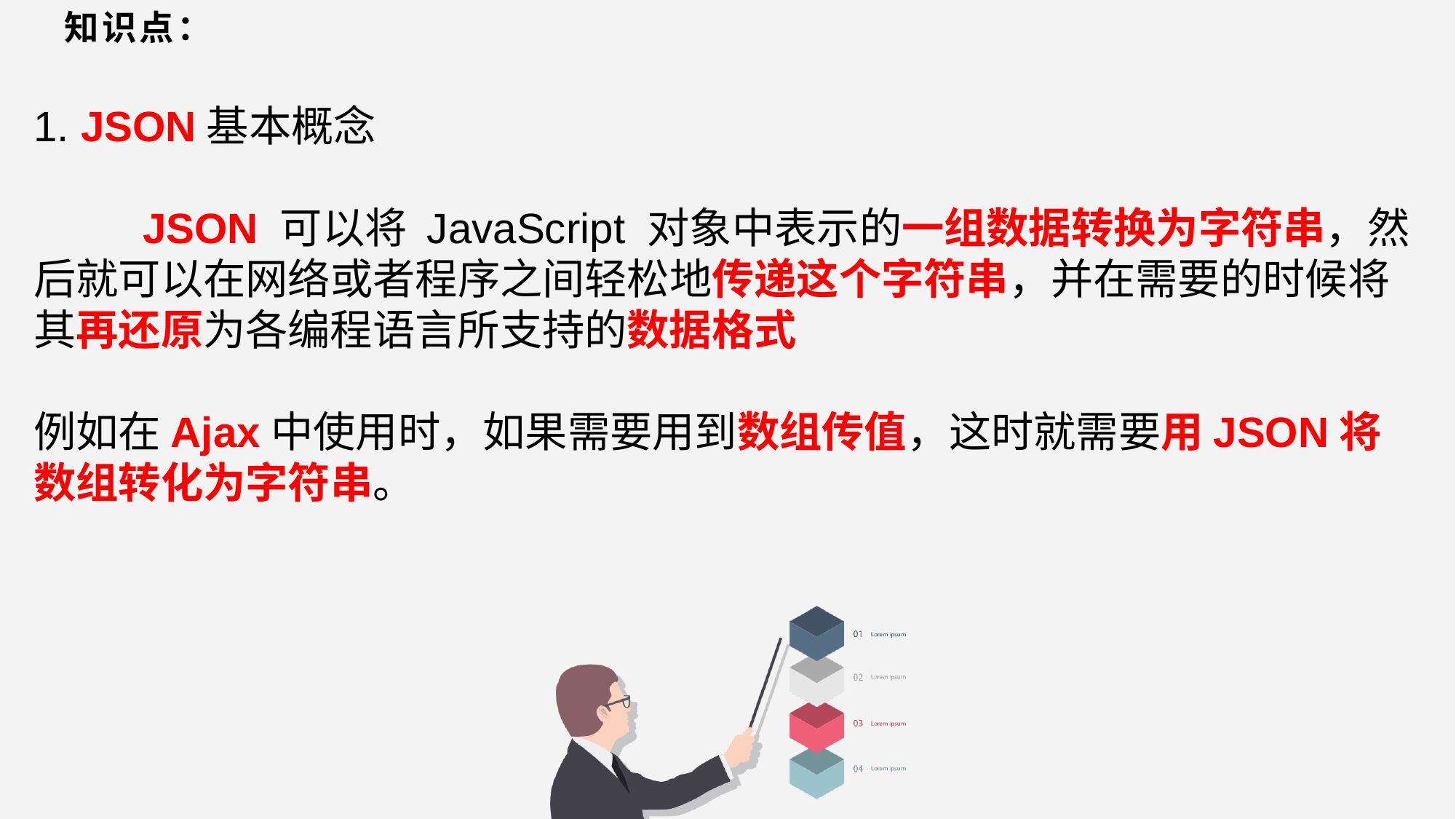

# 知识点：
1. JSON基本概念

 	JSON 可以将 JavaScript 对象中表示的一组数据转换为字符串，然后就可以在网络或者程序之间轻松地传递这个字符串，并在需要的时候将其再还原为各编程语言所支持的数据格式

例如在Ajax中使用时，如果需要用到数组传值，这时就需要用JSON将数组转化为字符串。